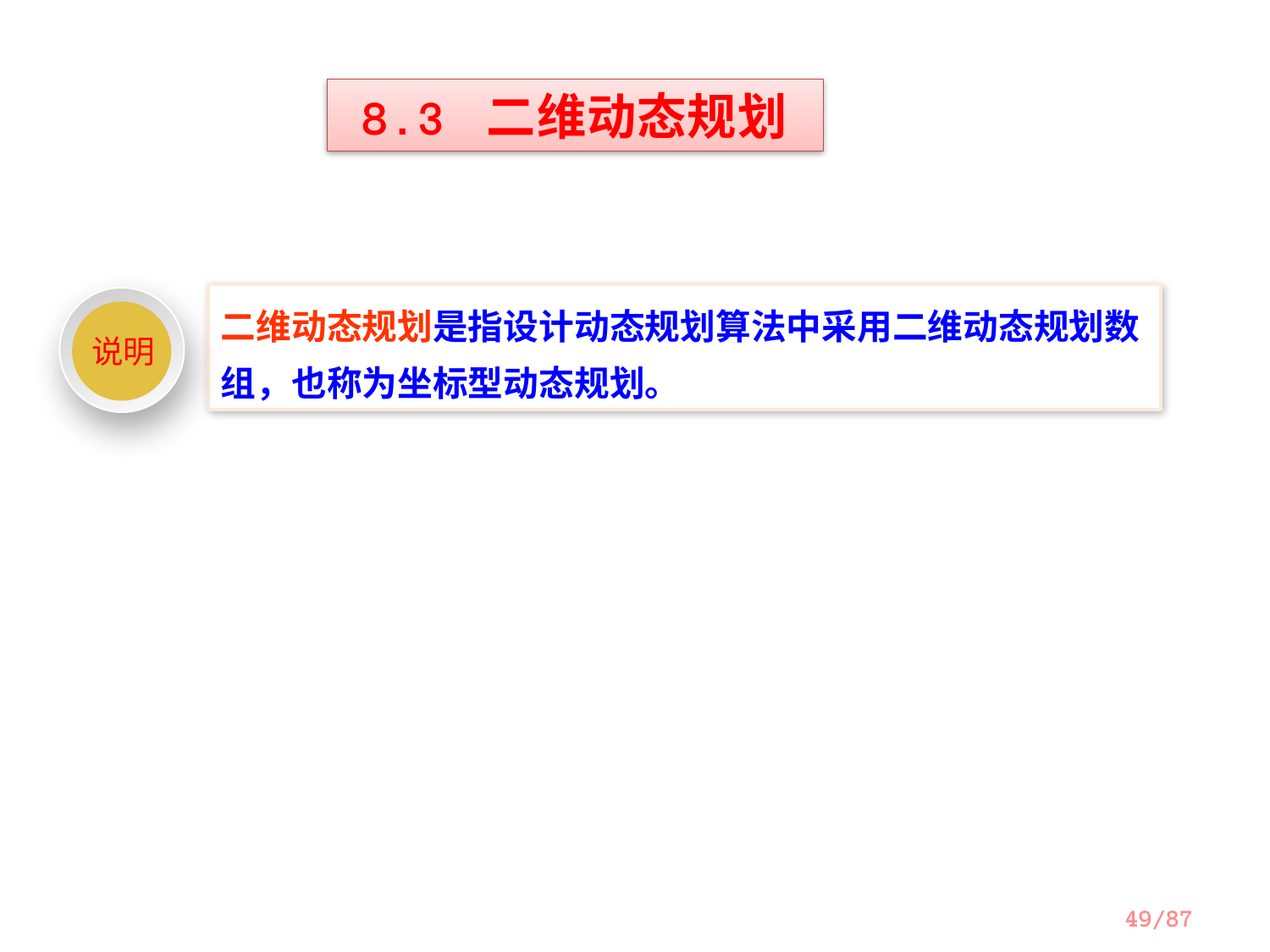

8.3 二维动态规划
二维动态规划是指设计动态规划算法中采用二维动态规划数组，也称为坐标型动态规划。

说明
49/87